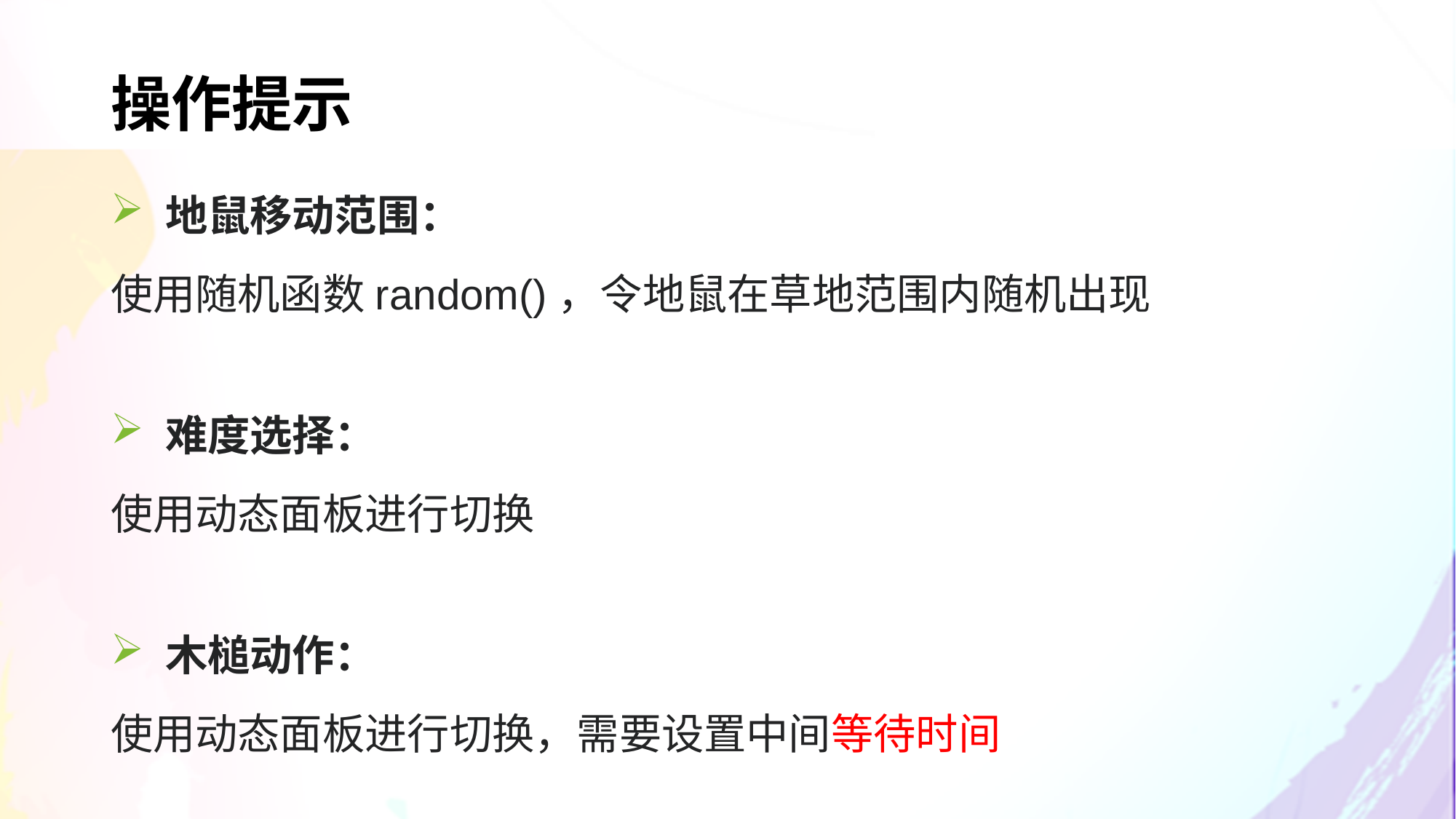

# 操作提示
地鼠移动范围：
使用随机函数random()，令地鼠在草地范围内随机出现
难度选择：
使用动态面板进行切换
木槌动作：
使用动态面板进行切换，需要设置中间等待时间